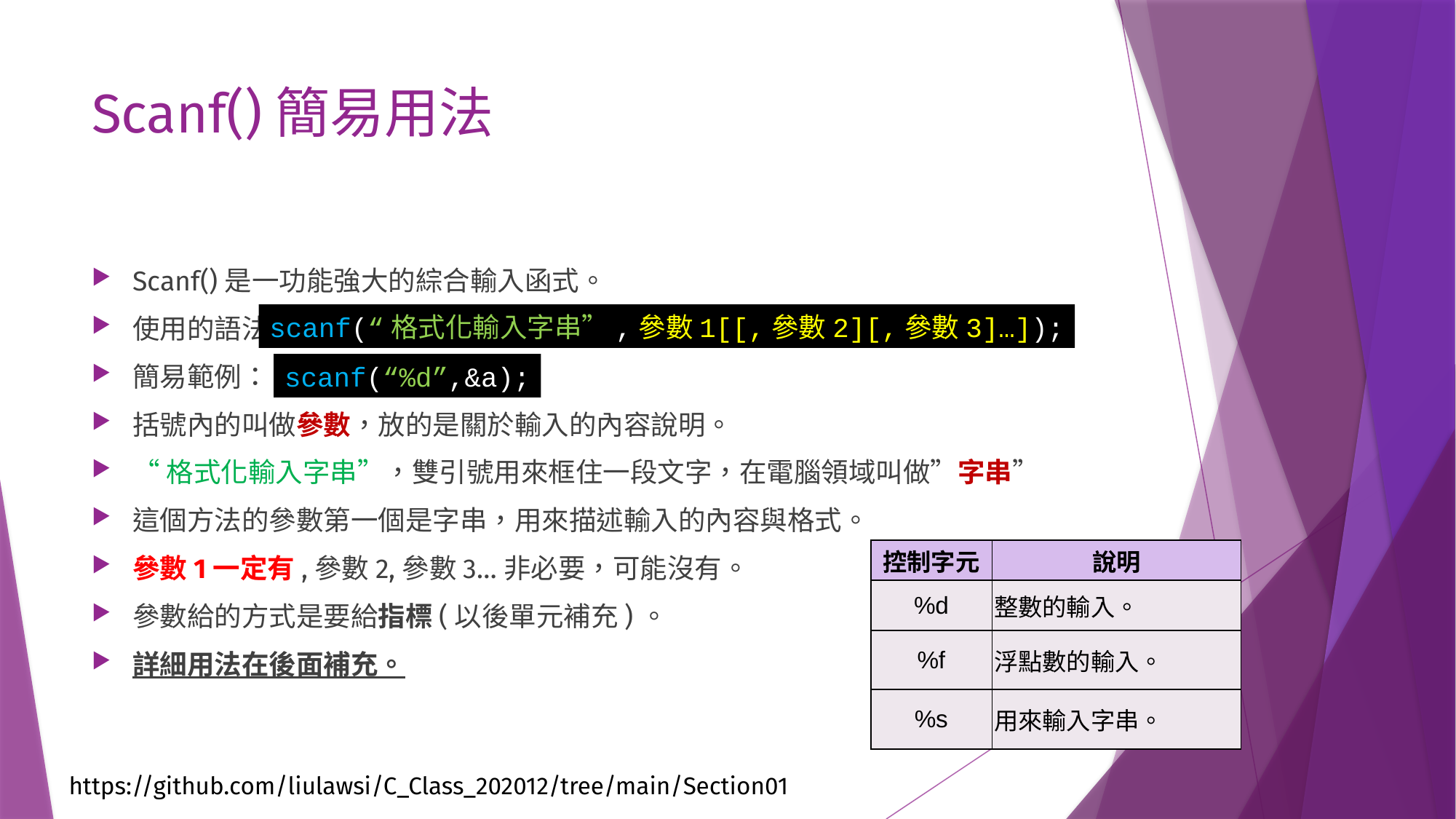

# Scanf()簡易用法
Scanf()是一功能強大的綜合輸入函式。
使用的語法：
簡易範例：
括號內的叫做參數，放的是關於輸入的內容說明。
“格式化輸入字串”，雙引號用來框住一段文字，在電腦領域叫做”字串”
這個方法的參數第一個是字串，用來描述輸入的內容與格式。
參數1一定有,參數2,參數3…非必要，可能沒有。
參數給的方式是要給指標(以後單元補充)。
詳細用法在後面補充。

scanf(“格式化輸入字串”,參數1[[,參數2][,參數3]…]);
scanf(“%d”,&a);
| 控制字元 | 說明 |
| --- | --- |
| %d | 整數的輸入。 |
| %f | 浮點數的輸入。 |
| %s | 用來輸入字串。 |